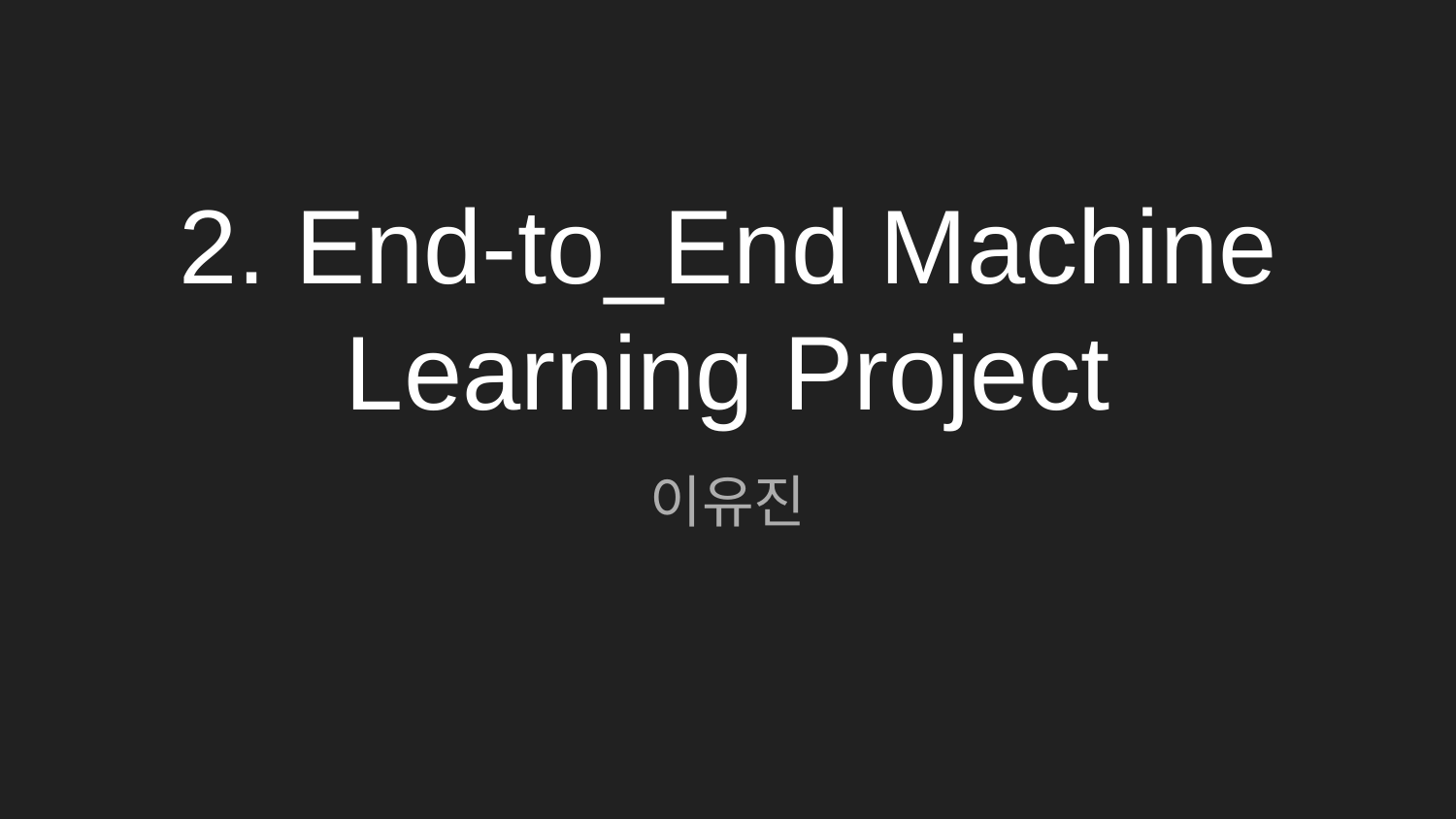

# 2. End-to_End Machine Learning Project
이유진